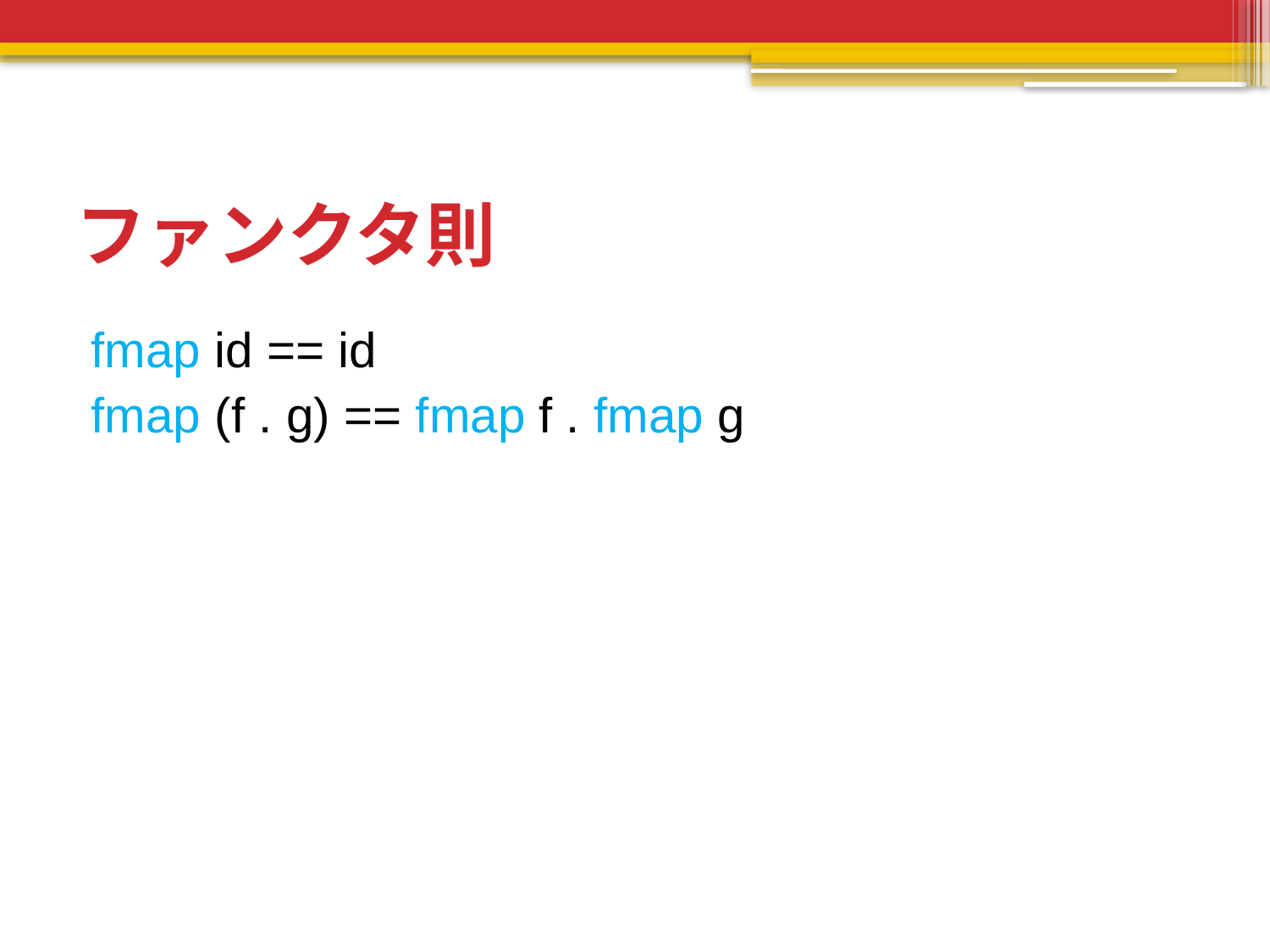

# ファンクタ則
fmap id == id
fmap (f . g) == fmap f . fmap g